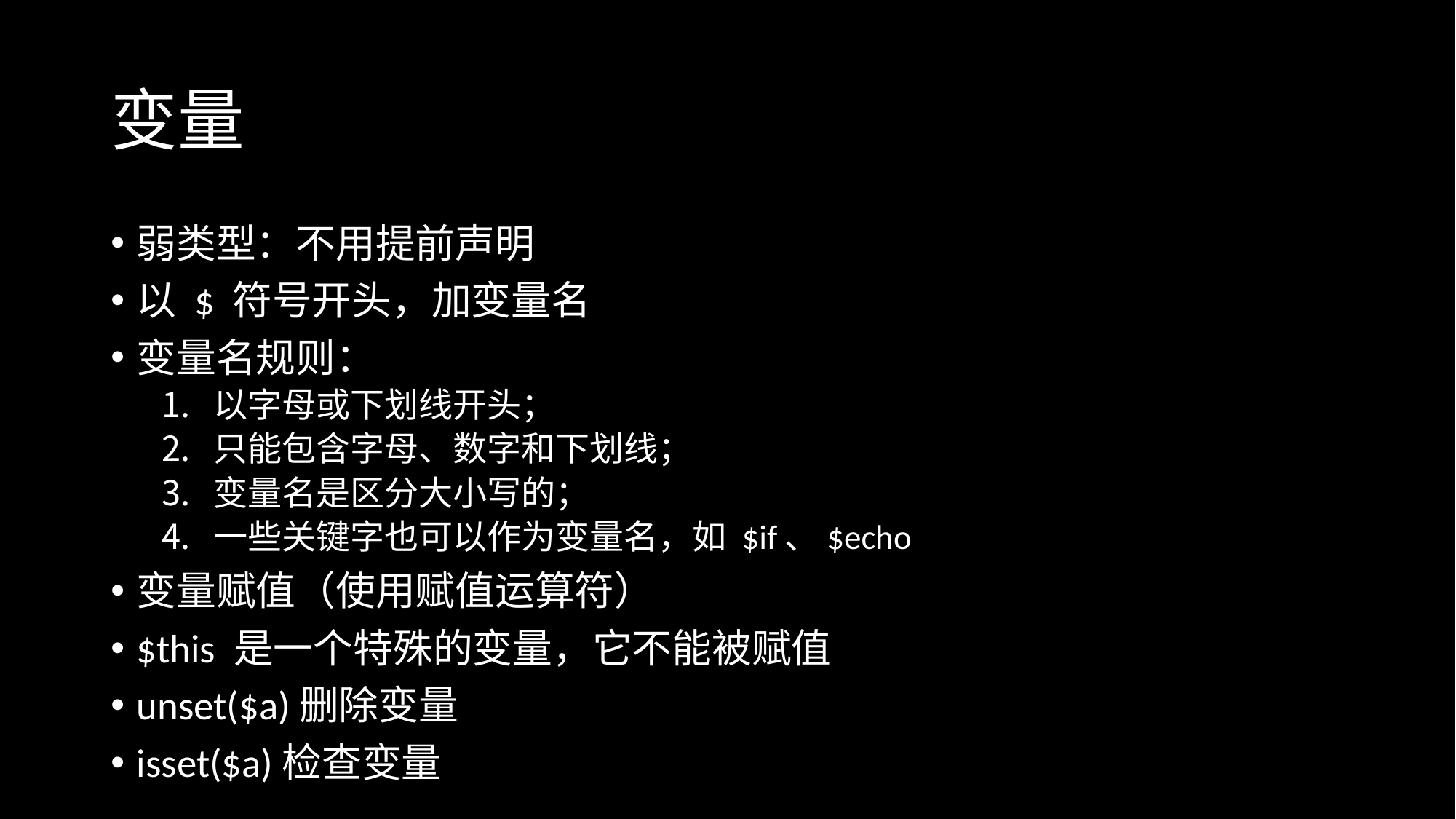

# 变量
弱类型：不用提前声明
以 $ 符号开头，加变量名
变量名规则：
以字母或下划线开头；
只能包含字母、数字和下划线；
变量名是区分大小写的；
一些关键字也可以作为变量名，如 $if、$echo
变量赋值（使用赋值运算符）
$this 是一个特殊的变量，它不能被赋值
unset($a)删除变量
isset($a)检查变量